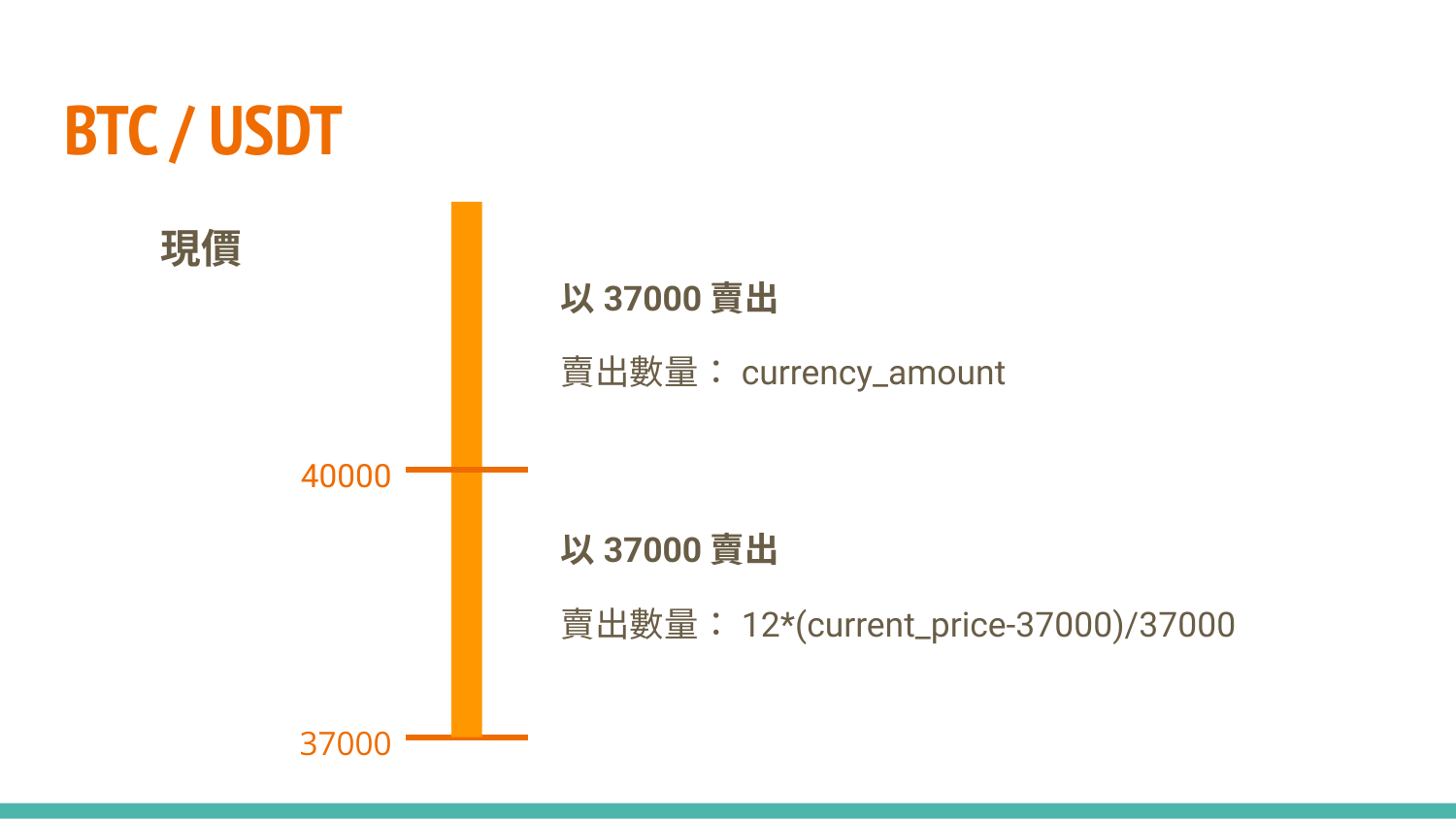

# BTC / USDT

現價

以37000賣出
賣出數量：currency_amount
37000
40000

以37000賣出
賣出數量：12*(current_price-37000)/37000